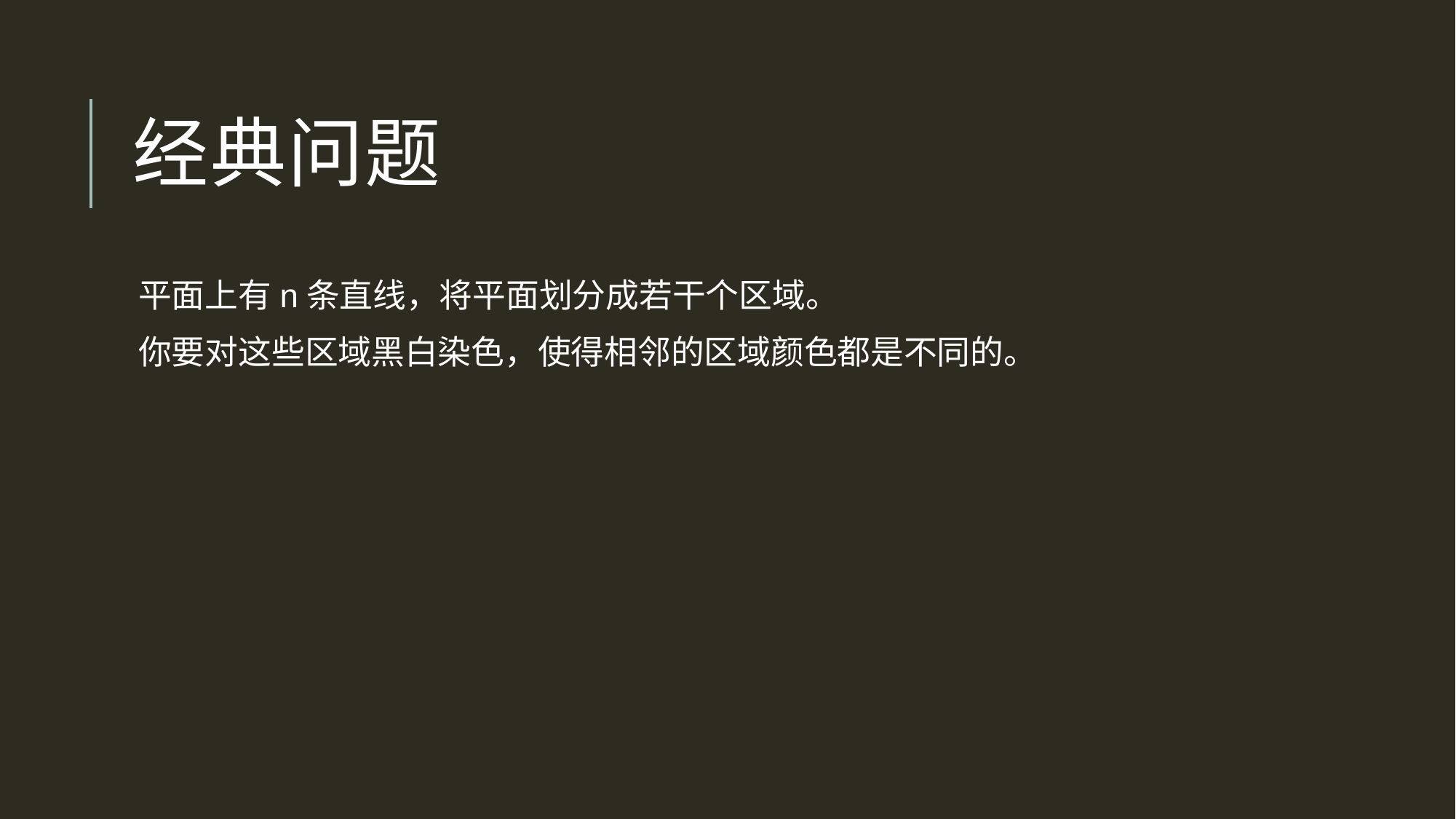

# 经典问题
平面上有n条直线，将平面划分成若干个区域。
你要对这些区域黑白染色，使得相邻的区域颜色都是不同的。